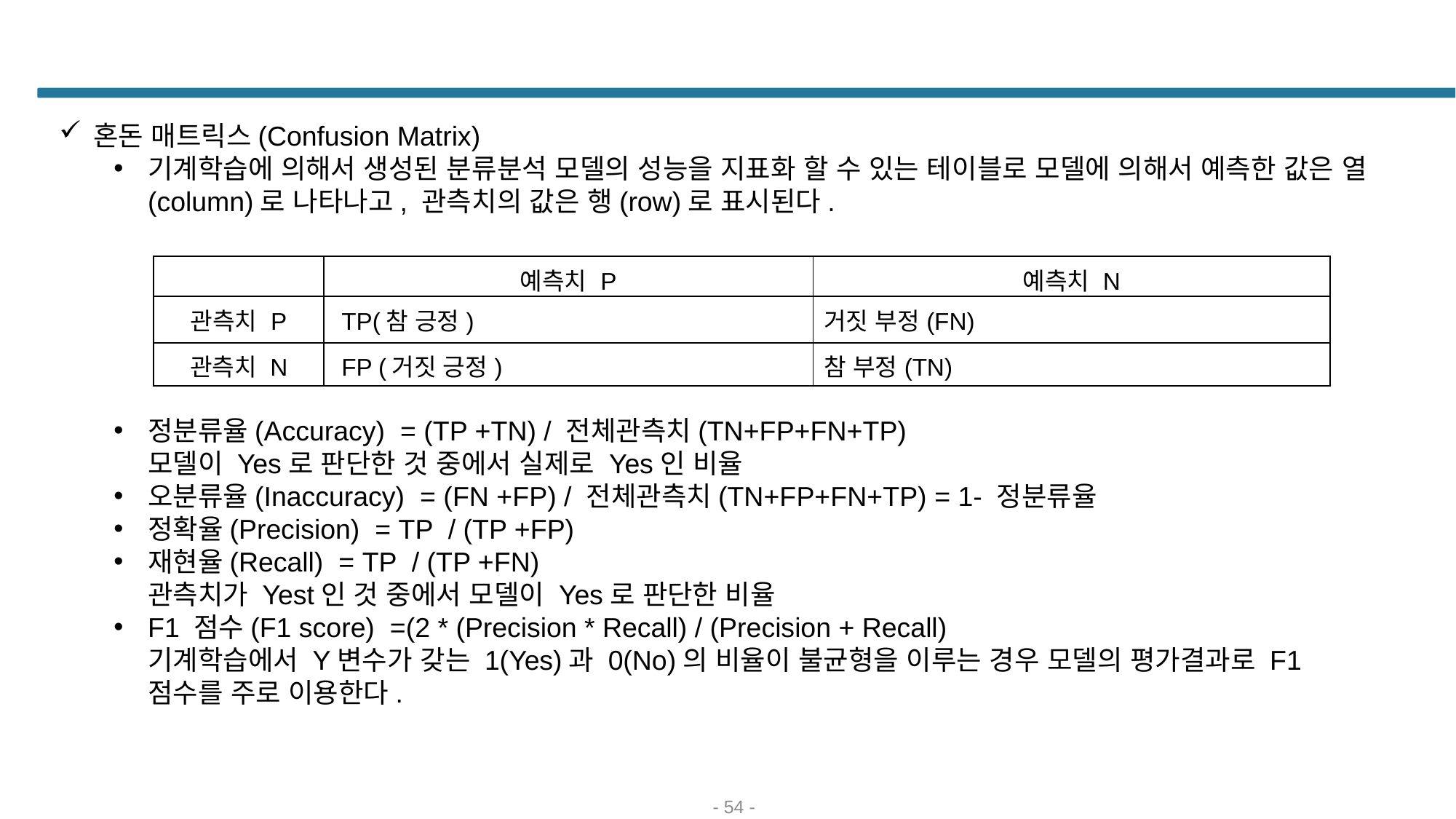

#
혼돈 매트릭스(Confusion Matrix)
기계학습에 의해서 생성된 분류분석 모델의 성능을 지표화 할 수 있는 테이블로 모델에 의해서 예측한 값은 열(column)로 나타나고, 관측치의 값은 행(row)로 표시된다.

정분류율(Accuracy)  = (TP +TN) / 전체관측치(TN+FP+FN+TP)
모델이 Yes로 판단한 것 중에서 실제로 Yes인 비율
오분류율(Inaccuracy)  = (FN +FP) / 전체관측치(TN+FP+FN+TP) = 1- 정분류율
정확율(Precision)  = TP  / (TP +FP)
재현율(Recall)  = TP  / (TP +FN)
관측치가 Yest인 것 중에서 모델이 Yes로 판단한 비율
F1 점수(F1 score)  =(2 * (Precision * Recall) / (Precision + Recall)
기계학습에서 Y변수가 갖는 1(Yes)과 0(No)의 비율이 불균형을 이루는 경우 모델의 평가결과로 F1 점수를 주로 이용한다.
|  | 예측치 P | 예측치 N |
| --- | --- | --- |
| 관측치 P | TP(참 긍정) | 거짓 부정(FN) |
| 관측치 N | FP (거짓 긍정) | 참 부정(TN) |
- 54 -